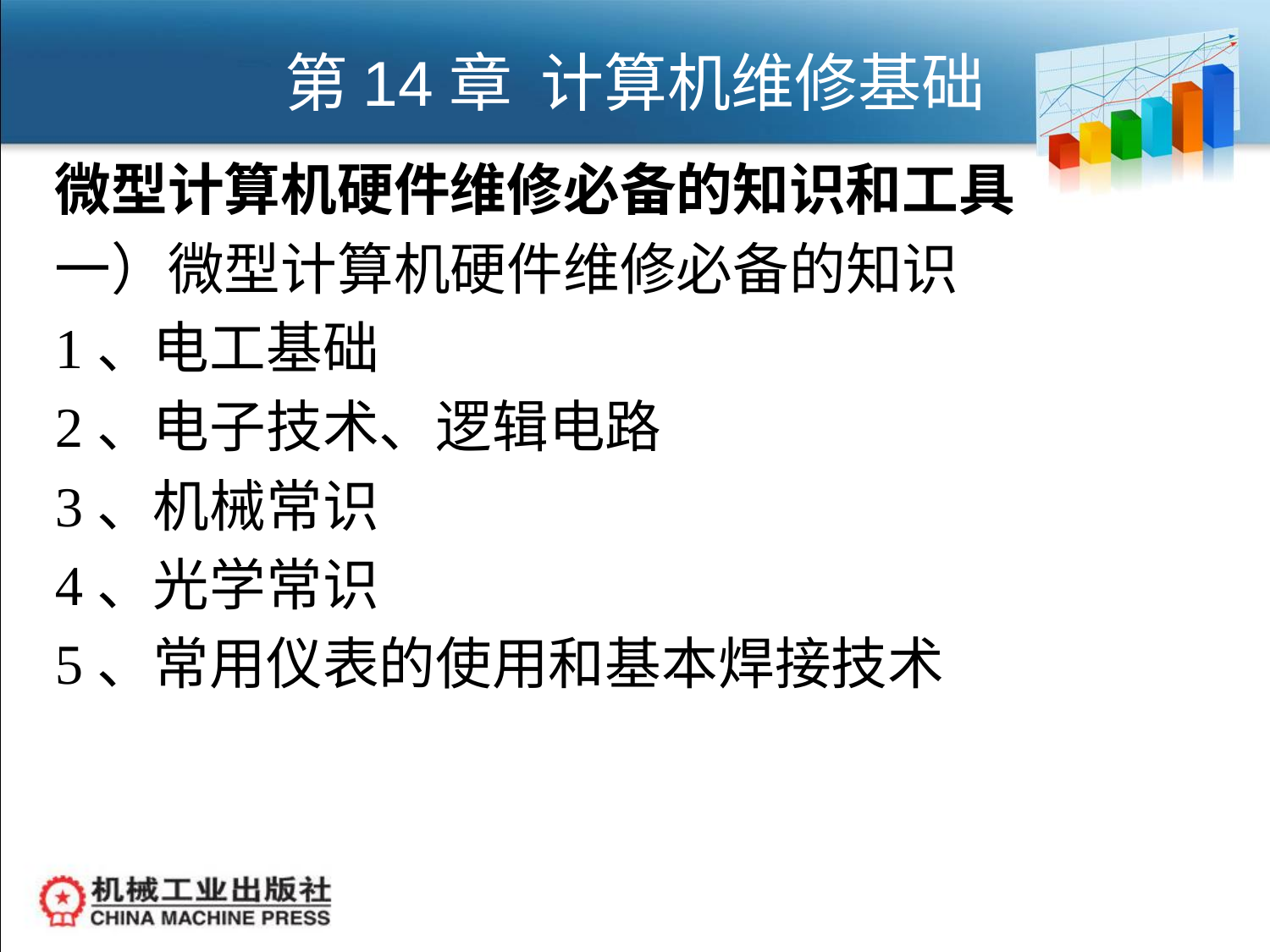

第14章  计算机维修基础
微型计算机硬件维修必备的知识和工具
一）微型计算机硬件维修必备的知识
1、电工基础
2、电子技术、逻辑电路
3、机械常识
4、光学常识
5、常用仪表的使用和基本焊接技术